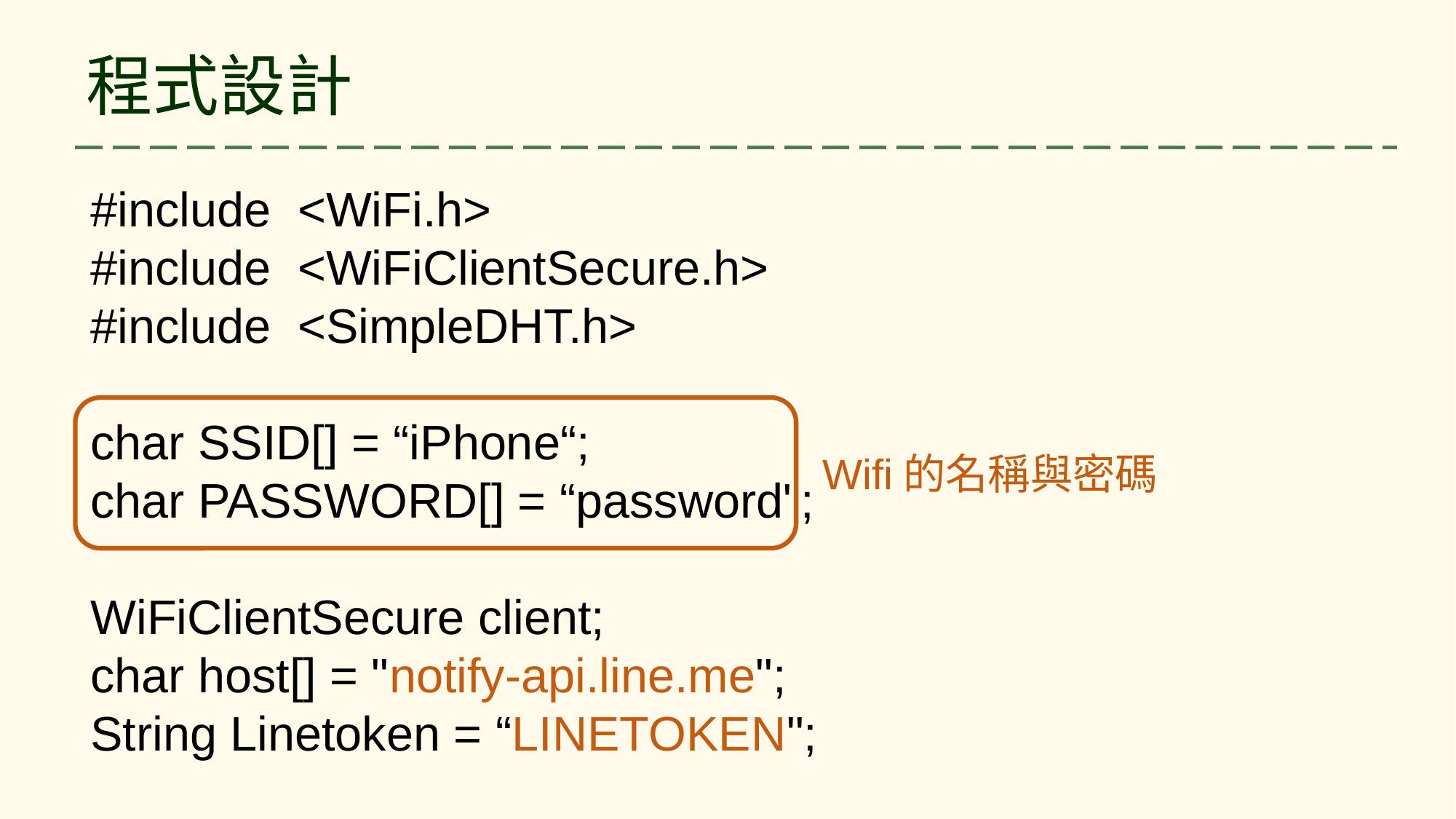

程式設計
#include  <WiFi.h>
#include  <WiFiClientSecure.h>
#include  <SimpleDHT.h>

char SSID[] = “iPhone“;
char PASSWORD[] = “password";

WiFiClientSecure client;
char host[] = "notify-api.line.me";
String Linetoken = “LINETOKEN";

Wifi的名稱與密碼